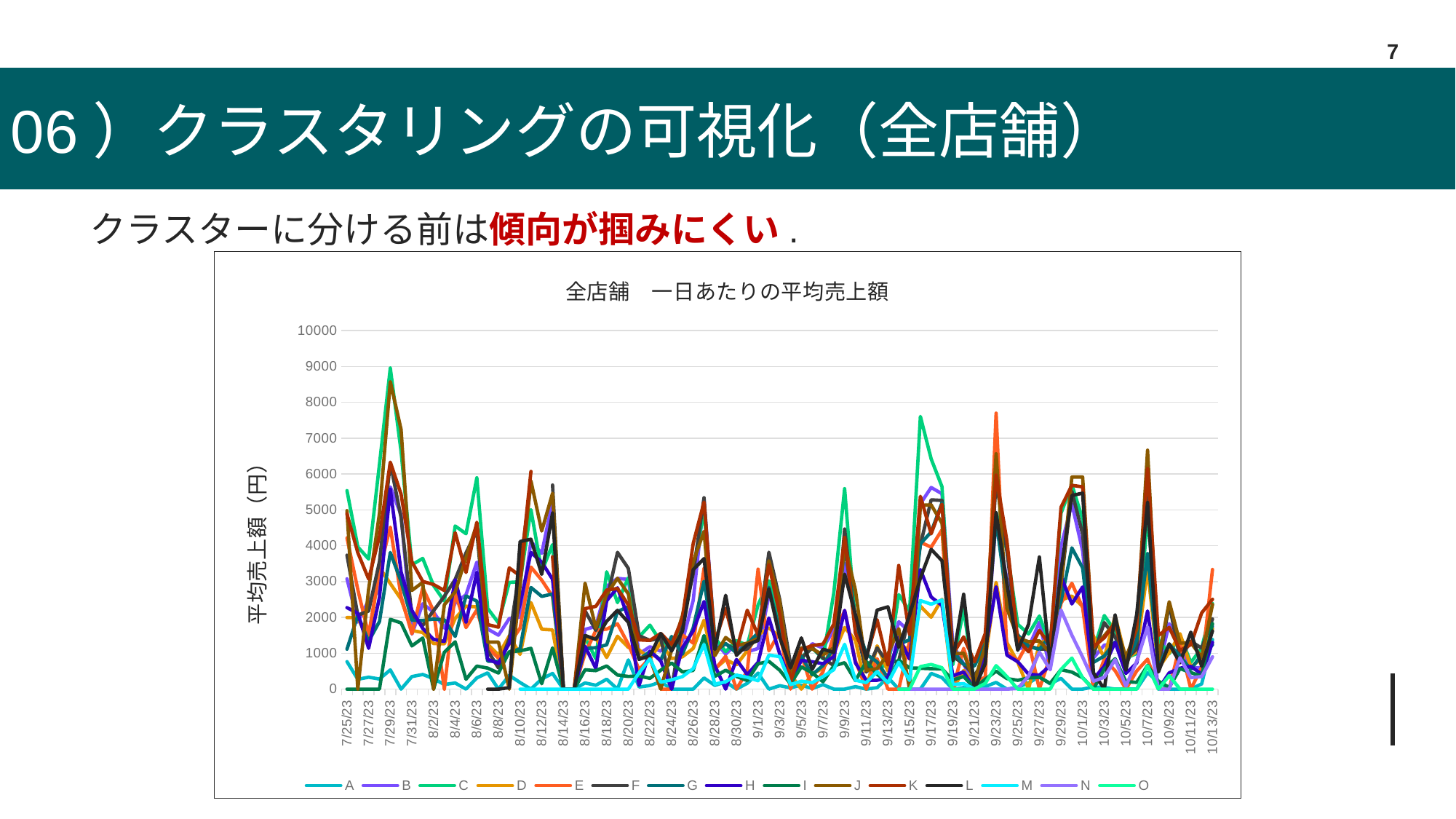

7

06）クラスタリングの可視化（全店舗）

クラスターに分ける前は傾向が掴みにくい.

### Chart: 全店舗　一日あたりの平均売上額

| Category | A | B | C | D | E | F | G | H | I | J | K | L | M | N | O |
|---|---|---|---|---|---|---|---|---|---|---|---|---|---|---|---|
| 45132 | 765.0 | 3075.0 | 5535.41666666666 | 1995.83333333333 | 4215.0 | 3733.33333333333 | 1112.5 | 2270.83333333333 | 0.0 | 4977.08333333333 | 4887.08333333333 | None | None | None | None |
| 45133 | 273.333333333333 | 1870.83333333333 | 3966.66666666666 | 1990.0 | 2772.91666666666 | 2058.33333333333 | 2055.0 | 2116.66666666666 | 0.0 | 0.0 | 3804.16666666666 | None | None | None | None |
| 45134 | 331.666666666666 | 2475.83333333333 | 3627.08333333333 | 1340.0 | 1515.0 | 2179.16666666666 | 1336.25 | 1137.5 | 0.0 | 2789.58333333333 | 3067.91666666666 | None | None | None | None |
| 45135 | 281.25 | 2735.0 | 6272.91666666666 | 3386.66666666666 | 3317.08333333333 | 3554.16666666666 | 1884.16666666666 | 2558.33333333333 | 0.0 | 4906.25 | 4260.0 | None | None | None | None |
| 45136 | 535.416666666666 | 5638.75 | 8954.16666666666 | 2945.25 | 4515.0 | 6310.0 | 3809.16666666666 | 5575.0 | 1945.0 | 8572.91666666666 | 6329.16666666666 | None | None | None | 0.0 |
| 45137 | 0.0 | 4851.25 | 6625.0 | 2507.5 | 2579.58333333333 | 4780.83333333333 | 3000.83333333333 | 3270.83333333333 | 1845.0 | 7239.58333333333 | 5437.5 | None | None | None | None |
| 45138 | 350.0 | 1533.75 | 3466.66666666666 | 1634.16666666666 | 1541.66666666666 | 2050.0 | 1920.83333333333 | 2191.66666666666 | 1204.16666666666 | 2750.0 | 3548.33333333333 | None | None | None | None |
| 45139 | 408.333333333333 | 2377.91666666666 | 3643.75 | 1578.33333333333 | 2828.75 | 1775.0 | 1914.58333333333 | 1691.66666666666 | 1425.0 | 2977.08333333333 | 3002.08333333333 | None | None | None | None |
| 45140 | 291.25 | 2148.75 | 2885.41666666666 | 1270.0 | 2175.83333333333 | 2187.5 | 1952.08333333333 | 1387.5 | 0.0 | 0.0 | 2916.25 | None | None | None | None |
| 45141 | 127.916666666666 | 1702.91666666666 | 2452.08333333333 | 1263.33333333333 | 0.0 | 2587.5 | 1932.08333333333 | 1329.16666666666 | 1029.16666666666 | 2352.08333333333 | 2748.33333333333 | None | None | None | None |
| 45142 | 170.833333333333 | 2396.66666666666 | 4547.91666666666 | 1970.83333333333 | 2687.91666666666 | 3058.33333333333 | 1468.75 | 3050.0 | 1318.33333333333 | 2710.41666666666 | 4360.0 | None | None | None | None |
| 45143 | 0.0 | 2631.25 | 4331.25 | 2310.83333333333 | 1716.25 | 3800.0 | 2596.66666666666 | 1862.5 | 273.333333333333 | 3662.5 | 3251.25 | None | None | None | None |
| 45144 | 312.916666666666 | 3537.91666666666 | 5892.5 | 2292.5 | 2208.75 | 4412.5 | 2454.16666666666 | 3258.33333333333 | 641.666666666666 | 4600.0 | 4652.5 | None | None | None | None |
| 45145 | 452.916666666666 | 1675.83333333333 | 2252.08333333333 | 1252.5 | 1159.16666666666 | 1070.83333333333 | 780.0 | 829.166666666666 | 585.833333333333 | 1312.5 | 1798.33333333333 | 0.0 | None | None | None |
| 45146 | 0.0 | 1504.16666666666 | 1845.83333333333 | 951.666666666666 | 863.333333333333 | 591.666666666666 | 768.75 | 716.666666666666 | 447.5 | 1312.5 | 1726.25 | 0.0 | None | None | None |
| 45147 | 382.5 | 1966.66666666666 | 2975.0 | 1485.83333333333 | 1254.58333333333 | 1408.33333333333 | 1010.0 | 1279.16666666666 | 1045.0 | 0.0 | 3378.75 | 39.5833333333333 | None | None | None |
| 45148 | 183.333333333333 | 2007.91666666666 | 2991.66666666666 | 966.666666666666 | 1702.5 | 3416.66666666666 | 1127.08333333333 | 2379.16666666666 | 1065.0 | 2897.91666666666 | 3157.5 | 4114.58333333333 | 0.0 | None | None |
| 45149 | 0.0 | 4113.75 | 5005.0 | 2411.66666666666 | 3402.5 | 5708.33333333333 | 2833.33333333333 | 3808.33333333333 | 1136.66666666666 | 5808.33333333333 | 6069.58333333333 | 4179.16666666666 | 0.0 | None | None |
| 45150 | 283.75 | 3787.91666666666 | 3281.25 | 1669.16666666666 | 3037.91666666666 | None | 2585.41666666666 | 3541.66666666666 | 150.833333333333 | 4406.875 | None | 3200.0 | 0.0 | None | None |
| 45151 | 437.5 | 5240.41666666666 | 4031.25 | 1648.33333333333 | 2582.5 | 5691.66666666666 | 2652.08333333333 | 3062.5 | 1149.16666666666 | 5460.41666666666 | 3690.83333333333 | 4910.41666666666 | 0.0 | None | None |
| 45152 | 0.0 | 0.0 | 0.0 | 0.0 | 0.0 | 0.0 | 0.0 | 0.0 | 0.0 | 0.0 | 0.0 | 0.0 | 0.0 | None | None |
| 45153 | 0.0 | 0.0 | 0.0 | 0.0 | 0.0 | 0.0 | 0.0 | 0.0 | 0.0 | 0.0 | 0.0 | 0.0 | 0.0 | None | None |
| 45154 | 172.5 | 1664.16666666666 | 1443.75 | 1400.0 | 987.916666666666 | 2183.33333333333 | 1129.16666666666 | 1195.83333333333 | 538.333333333333 | 2954.16666666666 | 2244.58333333333 | 1495.83333333333 | 0.0 | None | None |
| 45155 | 107.083333333333 | 1747.5 | 845.833333333333 | 1437.08333333333 | 1636.25 | 1637.5 | 1156.25 | 575.0 | 515.0 | 1702.08333333333 | 2306.66666666666 | 1385.41666666666 | 0.0 | None | None |
| 45156 | 275.0 | 2866.25 | 3270.83333333333 | 881.25 | 1672.91666666666 | 2466.66666666666 | 1233.33333333333 | 2462.5 | 645.833333333333 | 2645.83333333333 | 2761.25 | 1891.66666666666 | 0.0 | None | None |
| 45157 | 0.0 | 3087.5 | 2412.5 | 1473.75 | 1820.41666666666 | 3812.5 | 2161.25 | 2825.0 | 392.5 | 3089.58333333333 | 2806.25 | 2195.83333333333 | 0.0 | None | None |
| 45158 | 813.75 | 3057.08333333333 | 3106.25 | 1163.33333333333 | 1250.83333333333 | 3366.66666666666 | 2300.83333333333 | 1979.16666666666 | 352.5 | 2656.25 | 2346.66666666666 | 1862.5 | 0.0 | None | None |
| 45159 | 59.1666666666666 | 984.583333333333 | 1460.41666666666 | 1093.75 | 545.0 | 1487.5 | 827.916666666666 | 104.166666666666 | 365.0 | 877.083333333333 | 1371.66666666666 | 829.166666666666 | 456.25 | None | None |
| 45160 | 98.3333333333333 | 1180.41666666666 | 1783.33333333333 | 837.083333333333 | 867.5 | 1358.33333333333 | 1047.91666666666 | 1058.33333333333 | 300.833333333333 | 881.25 | 1357.08333333333 | 929.166666666666 | 845.833333333333 | None | None |
| 45161 | 201.666666666666 | 1056.66666666666 | 1322.91666666666 | 1295.41666666666 | 0.0 | 1420.83333333333 | 812.5 | 783.333333333333 | 526.666666666666 | 0.0 | 1551.25 | 1547.91666666666 | 189.583333333333 | None | None |
| 45162 | 0.0 | 1424.58333333333 | 1166.66666666666 | 852.083333333333 | 0.0 | 0.0 | 1466.25 | 0.0 | 728.333333333333 | 1091.66666666666 | 1248.75 | 1062.5 | 258.333333333333 | None | None |
| 45163 | 0.0 | 1332.91666666666 | 1813.33333333333 | 899.166666666666 | 1510.41666666666 | 1866.66666666666 | 975.0 | 1154.16666666666 | 479.166666666666 | 2047.91666666666 | 1971.25 | 1608.33333333333 | 347.916666666666 | None | None |
| 45164 | 0.0 | 2472.17391304347 | 3358.33333333333 | 1135.0 | 1281.66666666666 | 3220.83333333333 | 1707.91666666666 | 1625.0 | 519.166666666666 | 3550.0 | 4060.0 | 3329.16666666666 | 572.916666666666 | None | None |
| 45165 | 310.833333333333 | 5304.58333333333 | 4960.41666666666 | 1923.75 | 3368.75 | 5337.5 | 3006.25 | 2441.66666666666 | 1492.5 | 4395.83333333333 | 5214.58333333333 | 3639.58333333333 | 1243.75 | None | None |
| 45166 | 103.333333333333 | 1328.75 | 1427.08333333333 | 564.166666666666 | 544.583333333333 | 1070.83333333333 | 1106.25 | 654.166666666666 | 352.5 | 933.333333333333 | 1312.5 | 1104.16666666666 | 139.583333333333 | None | None |
| 45167 | 202.5 | 977.5 | 1045.83333333333 | 822.5 | 914.583333333333 | 1262.5 | 1268.75 | 0.0 | 526.666666666666 | 1439.58333333333 | 2247.08333333333 | 2614.58333333333 | 204.166666666666 | None | None |
| 45168 | 0.0 | 1261.25 | 1352.08333333333 | 675.0 | 0.0 | 1079.16666666666 | 1008.33333333333 | 825.0 | 352.5 | 1212.5 | 1084.16666666666 | 939.583333333333 | 391.666666666666 | None | None |
| 45169 | 160.833333333333 | 1035.83333333333 | 1222.91666666666 | 1067.5 | 498.75 | 1120.83333333333 | 1260.41666666666 | 404.166666666666 | 237.5 | 1279.16666666666 | 2198.75 | 1237.5 | 329.166666666666 | None | None |
| 45170 | 445.833333333333 | 1132.91666666666 | 2350.0 | 1511.25 | 3345.41666666666 | 1470.83333333333 | 1568.75 | 745.833333333333 | 705.0 | 1412.5 | 1505.0 | 1356.25 | 233.333333333333 | None | None |
| 45171 | 0.0 | 2598.75 | 3016.66666666666 | 1707.5 | 1068.33333333333 | 3816.66666666666 | 2837.5 | 1983.33333333333 | 774.166666666666 | 3575.0 | 3468.75 | 2793.75 | 950.0 | None | None |
| 45172 | 95.0 | 2410.0 | 1837.5 | 1459.58333333333 | 1592.08333333333 | 2495.83333333333 | 1620.83333333333 | 979.166666666666 | 525.416666666666 | 2433.33333333333 | 2077.08333333333 | 1435.41666666666 | 904.166666666666 | None | None |
| 45173 | 35.0 | 360.833333333333 | 185.416666666666 | 403.333333333333 | 0.0 | 691.666666666666 | 518.75 | 220.833333333333 | 147.083333333333 | 375.0 | 210.416666666666 | 591.666666666666 | 125.0 | None | None |
| 45174 | 109.583333333333 | 835.833333333333 | 889.583333333333 | 0.0 | 954.583333333333 | 854.166666666666 | 920.833333333333 | 800.0 | 619.583333333333 | 1150.0 | 1104.16666666666 | 1427.08333333333 | 220.833333333333 | None | None |
| 45175 | 16.6666666666666 | 1265.0 | 1145.83333333333 | 422.5 | 0.0 | 1158.33333333333 | 402.083333333333 | 762.5 | 455.0 | 1125.0 | 1214.58333333333 | 547.916666666666 | 179.166666666666 | None | None |
| 45176 | 123.333333333333 | 1146.66666666666 | 845.833333333333 | 579.166666666666 | 485.625 | 866.666666666666 | 658.333333333333 | 708.333333333333 | 204.166666666666 | 956.25 | 1254.16666666666 | 1112.5 | 347.916666666666 | None | None |
| 45177 | 0.0 | 1657.91666666666 | 2680.83333333333 | 996.25 | 1512.5 | 654.166666666666 | 1156.25 | 904.166666666666 | 647.5 | 1154.16666666666 | 1813.33333333333 | 1022.91666666666 | 541.666666666666 | None | None |
| 45178 | 0.0 | 3504.16666666666 | 5589.16666666666 | 1717.08333333333 | 2189.16666666666 | 4462.5 | 3977.08333333333 | 2195.83333333333 | 735.833333333333 | 4014.58333333333 | 4227.08333333333 | 3204.16666666666 | 1247.91666666666 | None | None |
| 45179 | 68.75 | 1970.41666666666 | 1804.16666666666 | 1360.83333333333 | 785.833333333333 | 1816.66666666666 | 1948.75 | 729.166666666666 | 237.083333333333 | 2758.33333333333 | 1552.91666666666 | 2072.91666666666 | 247.916666666666 | None | None |
| 45180 | 0.0 | 497.083333333333 | 747.916666666666 | 0.0 | 0.0 | 475.0 | 972.916666666666 | 245.833333333333 | 767.5 | 520.833333333333 | 879.166666666666 | 841.666666666666 | 181.25 | None | None |
| 45181 | 40.0 | 560.833333333333 | 652.083333333333 | 1207.08333333333 | 847.083333333333 | 1150.0 | 758.333333333333 | 245.833333333333 | 411.666666666666 | 570.833333333333 | 1935.0 | 2204.16666666666 | 487.5 | None | None |
| 45182 | 322.916666666666 | 770.0 | 633.333333333333 | 509.166666666666 | 0.0 | 725.0 | 312.5 | 320.833333333333 | 189.583333333333 | 972.916666666666 | 671.25 | 2293.75 | 175.0 | None | None |
| 45183 | 0.0 | 1879.58333333333 | 2633.33333333333 | 1320.83333333333 | 0.0 | 787.5 | 1256.0 | 1458.33333333333 | 811.25 | 1683.33333333333 | 3447.08333333333 | 1163.54166666666 | 747.916666666666 | 0.0 | 0.0 |
| 45184 | 0.0 | 1598.75 | 2179.16666666666 | 1031.25 | 1328.75 | 2079.16666666666 | 1372.91666666666 | 837.5 | 590.416666666666 | 0.0 | 1527.5 | 2060.41666666666 | 243.75 | 0.0 | 0.0 |
| 45185 | 0.0 | 5169.58333333333 | 7604.16666666666 | 2312.5 | 4096.25 | 4020.83333333333 | 4050.83333333333 | 3333.33333333333 | 581.25 | 5127.08333333333 | 5378.33333333333 | 3091.66666666666 | 2468.75 | 0.0 | 628.125 |
| 45186 | 437.083333333333 | 5622.91666666666 | 6418.75 | 2005.41666666666 | 3957.91666666666 | 5279.16666666666 | 4381.25 | 2566.66666666666 | 569.166666666666 | 5137.5 | 4328.75 | 3897.91666666666 | 2366.66666666666 | 0.0 | 686.666666666666 |
| 45187 | 320.0 | 5449.16666666666 | 5643.75 | 2505.0 | 4442.08333333333 | 5262.5 | 5198.75 | 2333.33333333333 | 562.5 | 4625.0 | 5158.33333333333 | 3579.16666666666 | 2485.41666666666 | 0.0 | 595.0 |
| 45188 | 0.0 | 1240.0 | 687.5 | 0.0 | 0.0 | 916.666666666666 | 1064.58333333333 | 370.833333333333 | 255.833333333333 | 983.333333333333 | 975.833333333333 | 795.833333333333 | 127.083333333333 | 0.0 | 0.0 |
| 45189 | 41.6666666666666 | 699.166666666666 | 2225.0 | 520.0 | 1136.66666666666 | 695.833333333333 | 692.5 | 479.166666666666 | 350.0 | 1000.0 | 1455.0 | 2643.75 | 152.083333333333 | 0.0 | 0.0 |
| 45190 | 0.0 | 111.666666666666 | 127.083333333333 | 90.8333333333333 | 155.0 | 379.166666666666 | 645.833333333333 | 0.0 | 29.1666666666666 | 210.416666666666 | 759.166666666666 | 0.0 | 0.0 | 0.0 | 0.0 |
| 45191 | 70.0 | 888.333333333333 | 1329.16666666666 | 840.416666666666 | 338.333333333333 | 850.0 | 1268.75 | 1104.16666666666 | 276.25 | 1202.08333333333 | 1549.16666666666 | 712.5 | 0.0 | 0.0 | 160.416666666666 |
| 45192 | 186.25 | 4726.66666666666 | 4925.0 | 2977.5 | 7695.41666666666 | 5820.83333333333 | 4732.08333333333 | 2854.16666666666 | 498.333333333333 | 6562.5 | 5968.75 | 4918.75 | 0.0 | 0.0 | 652.5 |
| 45193 | 0.0 | 3044.16666666666 | 3877.08333333333 | 1295.0 | 1028.75 | 3850.0 | 2447.91666666666 | 945.833333333333 | 293.333333333333 | 2247.91666666666 | 4124.58333333333 | 2937.5 | 0.0 | 0.0 | 347.916666666666 |
| 45194 | 50.8333333333333 | 1135.41666666666 | 1806.25 | 749.583333333333 | 781.25 | 1304.16666666666 | 1510.41666666666 | 762.5 | 245.0 | 1431.25 | 1370.83333333333 | 1081.25 | None | 16.6666666666666 | 0.0 |
| 45195 | 169.166666666666 | 1151.66666666666 | 1539.58333333333 | 0.0 | 1327.91666666666 | 1195.83333333333 | 1195.83333333333 | 416.666666666666 | 311.25 | 1320.83333333333 | 1043.75 | 1806.25 | None | 362.5 | 0.0 |
| 45196 | 353.333333333333 | 1865.0 | 2037.5 | 1270.83333333333 | 0.0 | 1120.83333333333 | 1104.16666666666 | 387.5 | 329.583333333333 | 1345.83333333333 | 1635.0 | 3683.33333333333 | None | 1030.41666666666 | 0.0 |
| 45197 | 145.0 | 551.25 | 1218.75 | 1412.08333333333 | 908.75 | 1108.33333333333 | 1504.16666666666 | 658.333333333333 | 160.0 | 1008.33333333333 | 1219.16666666666 | 679.166666666666 | None | 541.666666666666 | 0.0 |
| 45198 | 300.0 | 3981.66666666666 | 4906.25 | 2481.25 | 2392.5 | 2908.33333333333 | 2447.5 | 3137.5 | 542.916666666666 | 2931.25 | 5070.83333333333 | 3308.33333333333 | None | 2204.16666666666 | 550.0 |
| 45199 | 0.0 | 5174.16666666666 | 5702.08333333333 | 2592.91666666666 | 2951.25 | 5516.66666666666 | 3937.5 | 2375.0 | 474.166666666666 | 5912.5 | 5682.5 | 5400.0 | None | 1504.16666666666 | 864.583333333333 |
| 45200 | 0.0 | 3853.33333333333 | 4739.58333333333 | 2302.5 | 2274.58333333333 | 4320.83333333333 | 3380.0 | 2850.0 | 317.083333333333 | 5914.58333333333 | 5640.83333333333 | 5464.58333333333 | None | 891.666666666666 | 312.5 |
| 45201 | 60.8333333333333 | 868.75 | 1075.0 | 1476.66666666666 | 0.0 | 958.333333333333 | 745.833333333333 | 283.333333333333 | 0.0 | 1139.58333333333 | 1182.5 | 452.083333333333 | None | 220.833333333333 | 0.0 |
| 45202 | 42.5 | 1225.41666666666 | 2050.0 | 878.333333333333 | 837.083333333333 | 1854.16666666666 | 922.916666666666 | 637.5 | 557.5 | 1485.41666666666 | 1430.83333333333 | 0.0 | None | 329.166666666666 | 0.0 |
| 45203 | 0.0 | 1262.5 | 1618.75 | 2039.16666666666 | 512.5 | 1450.0 | 1315.41666666666 | 1304.16666666666 | 847.083333333333 | 1852.08333333333 | 1840.83333333333 | 2070.83333333333 | None | 820.833333333333 | 0.0 |
| 45204 | 9.16666666666666 | 857.916666666666 | 866.666666666666 | 844.583333333333 | 0.0 | 825.0 | 671.666666666666 | 437.5 | 207.5 | 885.416666666666 | 585.416666666666 | 527.083333333333 | None | 83.3333333333333 | 0.0 |
| 45205 | 0.0 | 1421.66666666666 | 991.666666666666 | 1046.66666666666 | 506.25 | 1129.16666666666 | 1370.41666666666 | 729.166666666666 | 187.916666666666 | 1668.75 | 1807.08333333333 | 2087.5 | None | 779.166666666666 | 0.0 |
| 45206 | 456.666666666666 | 5240.83333333333 | 4889.58333333333 | 3345.83333333333 | 835.0 | 5625.0 | 3776.66666666666 | 2179.16666666666 | 657.083333333333 | 6662.5 | 6150.0 | 5204.16666666666 | None | 1737.5 | 649.583333333333 |
| 45207 | 205.0 | 561.666666666666 | 1372.91666666666 | 581.666666666666 | 0.0 | 595.833333333333 | 618.75 | 0.0 | 222.916666666666 | 816.666666666666 | 1497.08333333333 | 477.083333333333 | None | 0.0 | 0.0 |
| 45208 | 0.0 | 1823.33333333333 | 987.5 | 1017.5 | 0.0 | 2370.83333333333 | 1260.41666666666 | 454.166666666666 | 46.25 | 2435.41666666666 | 1720.83333333333 | 1258.33333333333 | None | 0.0 | 375.0 |
| 45209 | 0.0 | 1120.0 | 1500.0 | 1543.75 | 1240.41666666666 | 845.833333333333 | 908.333333333333 | 583.333333333333 | 571.666666666666 | 1283.33333333333 | 1080.0 | 733.333333333333 | None | 875.0 | 0.0 |
| 45210 | 0.0 | 582.5 | 743.75 | 612.916666666666 | 0.0 | 1333.33333333333 | 550.0 | 633.333333333333 | 461.25 | 1297.91666666666 | 1238.33333333333 | 1587.5 | None | 320.833333333333 | 0.0 |
| 45211 | 144.166666666666 | 598.333333333333 | 1139.58333333333 | 856.25 | 607.083333333333 | 1141.66666666666 | 960.416666666666 | 416.666666666666 | 358.75 | 883.333333333333 | 2124.16666666666 | 637.5 | None | 350.0 | 0.0 |
| 45212 | 1383.33333333333 | 1750.0 | 2385.41666666666 | 1685.83333333333 | 3335.83333333333 | 1954.16666666666 | 1234.16666666666 | 1304.16666666666 | 1826.66666666666 | 2358.33333333333 | 2505.0 | 1620.83333333333 | None | 900.0 | 0.0 |